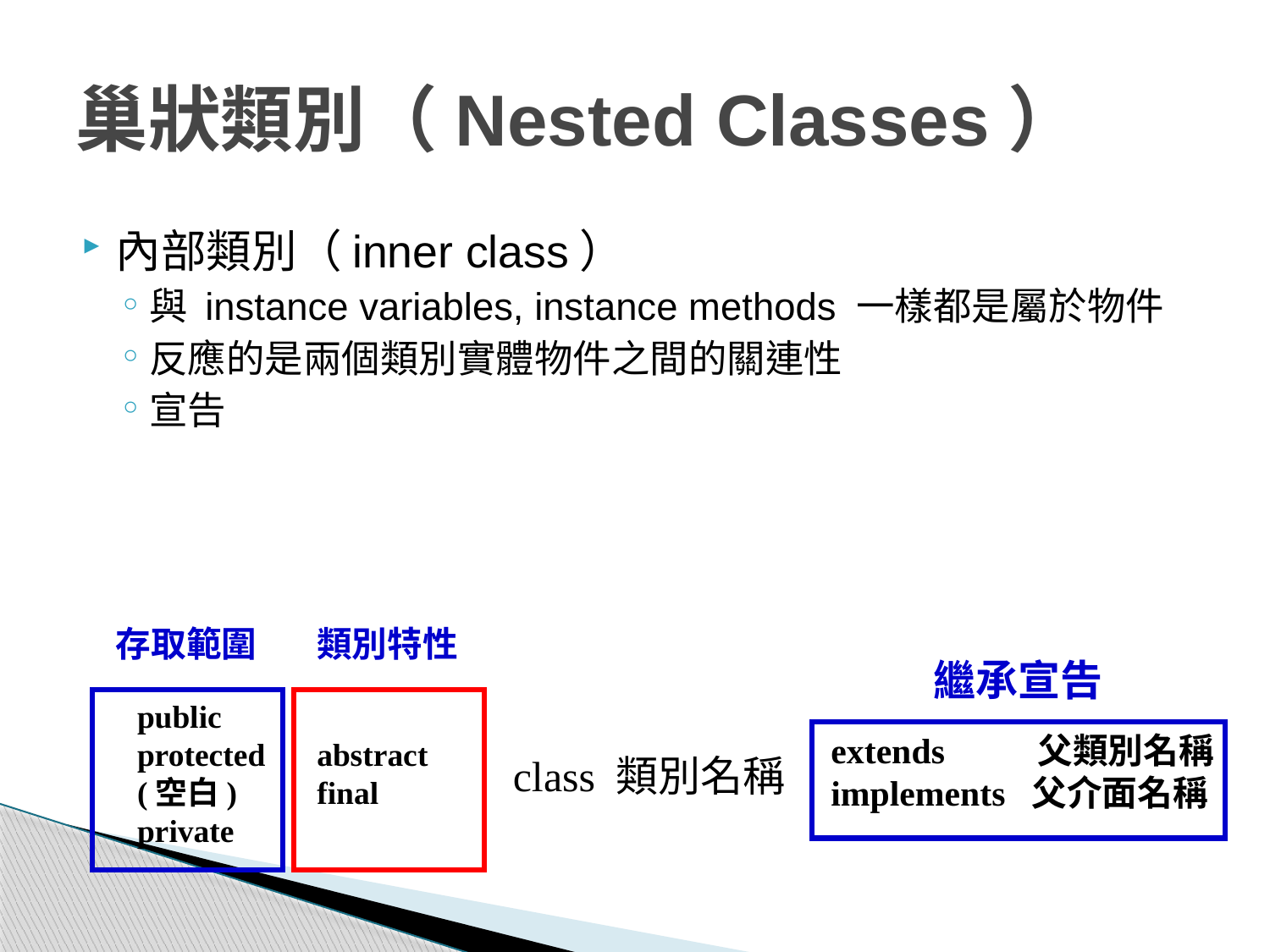

# 巢狀類別（Nested Classes）
內部類別（inner class）
與 instance variables, instance methods 一樣都是屬於物件
反應的是兩個類別實體物件之間的關連性
宣告
存取範圍
類別特性
繼承宣告

public
protected
(空白)
private

extends	        父類別名稱
implements  父介面名稱
abstract
final
class 類別名稱